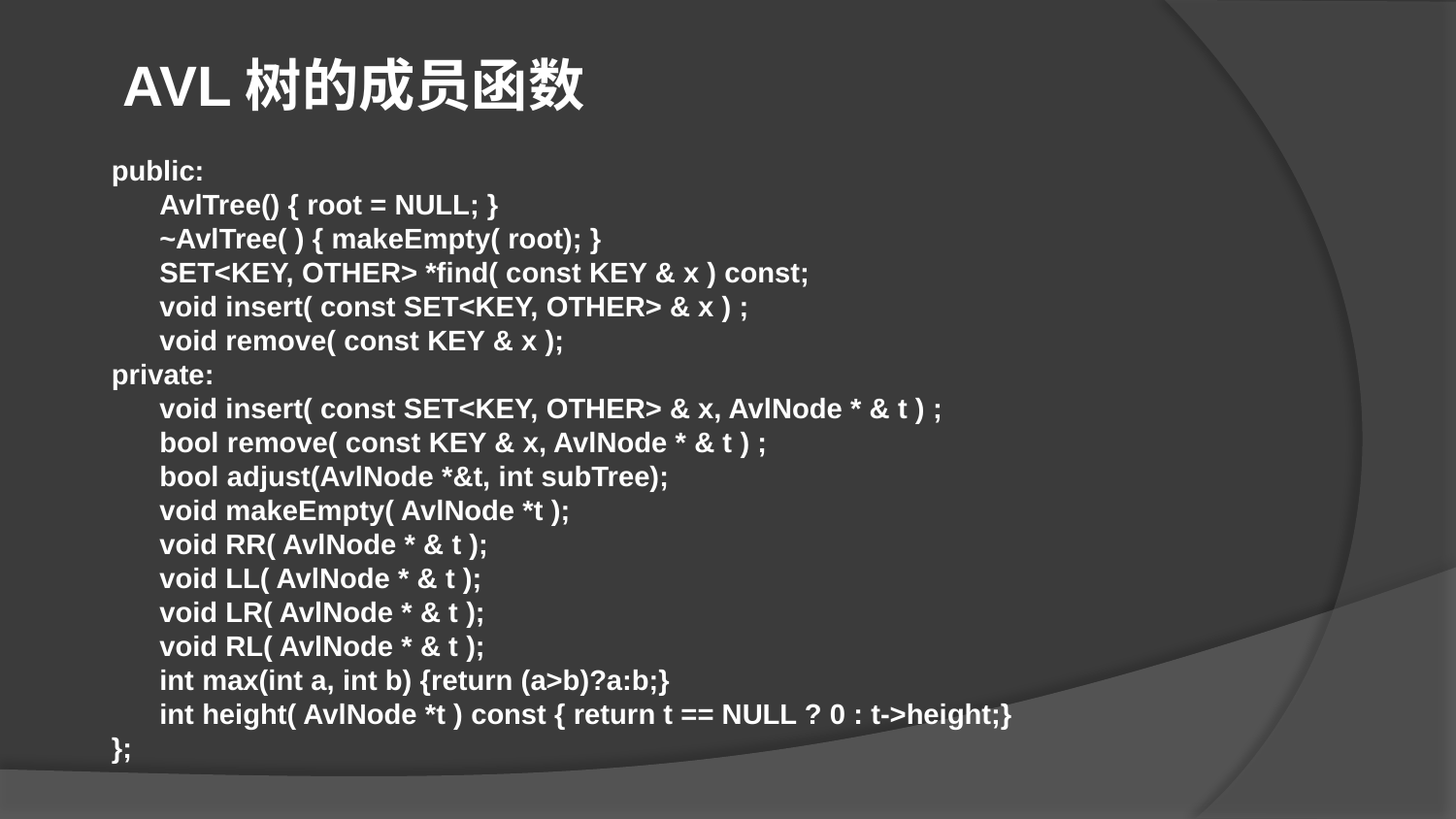

AVL树的成员函数
public:
      AvlTree() { root = NULL; }
      ~AvlTree( ) { makeEmpty( root); }
      SET<KEY, OTHER> *find( const KEY & x ) const;
      void insert( const SET<KEY, OTHER> & x ) ;
      void remove( const KEY & x );
private:
      void insert( const SET<KEY, OTHER> & x, AvlNode * & t ) ;
      bool remove( const KEY & x, AvlNode * & t ) ;
      bool adjust(AvlNode *&t, int subTree);
      void makeEmpty( AvlNode *t );
      void RR( AvlNode * & t );
      void LL( AvlNode * & t );
      void LR( AvlNode * & t );
      void RL( AvlNode * & t );
      int max(int a, int b) {return (a>b)?a:b;}
      int height( AvlNode *t ) const { return t == NULL ? 0 : t->height;}
};